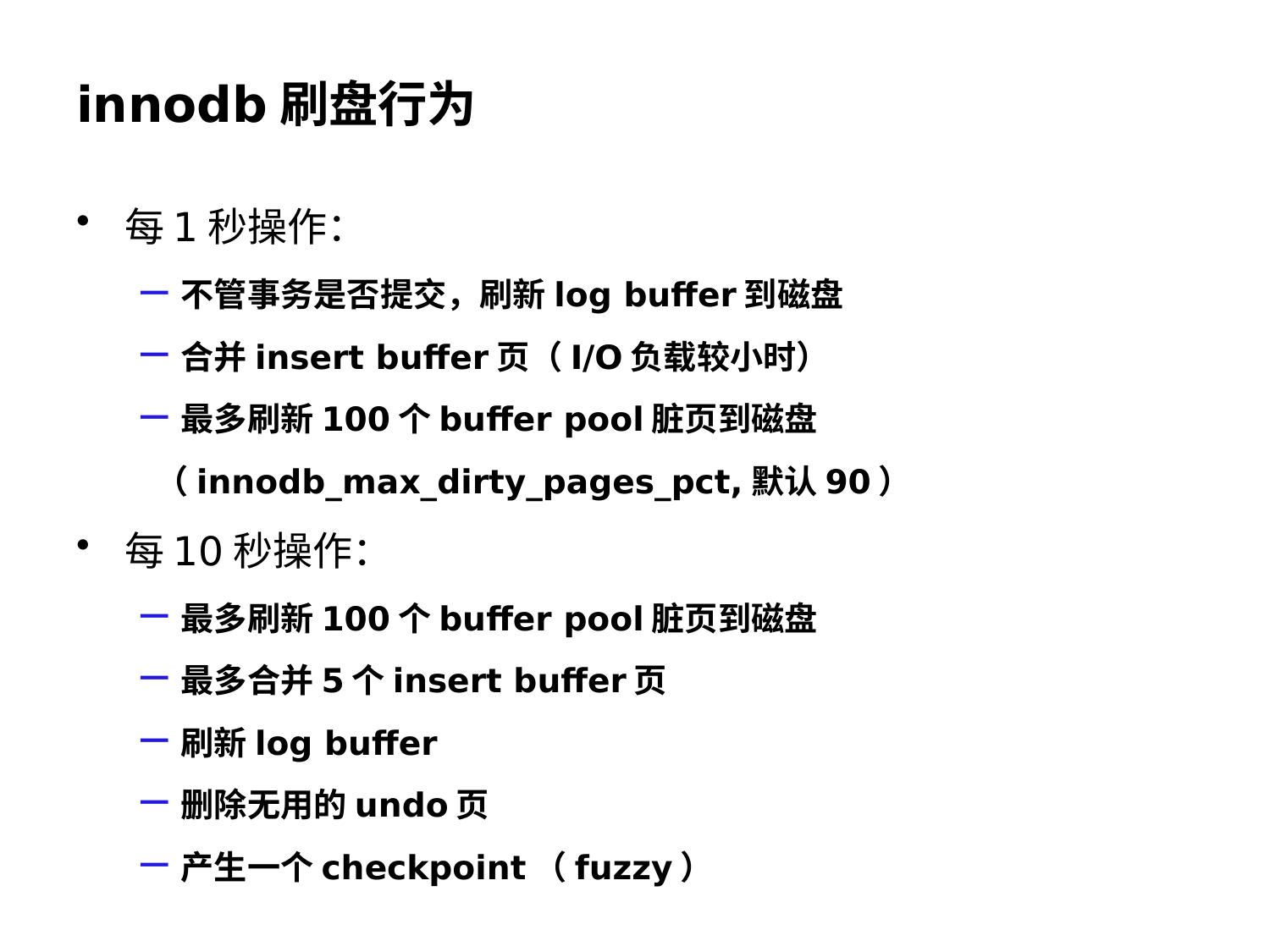

# innodb刷盘行为
每1秒操作：
不管事务是否提交，刷新log buffer到磁盘
合并insert buffer页（I/O负载较小时）
最多刷新100个buffer pool脏页到磁盘
 （innodb_max_dirty_pages_pct,默认90）
每10秒操作：
最多刷新100个buffer pool脏页到磁盘
最多合并5个insert buffer页
刷新log buffer
删除无用的undo页
产生一个checkpoint（fuzzy）